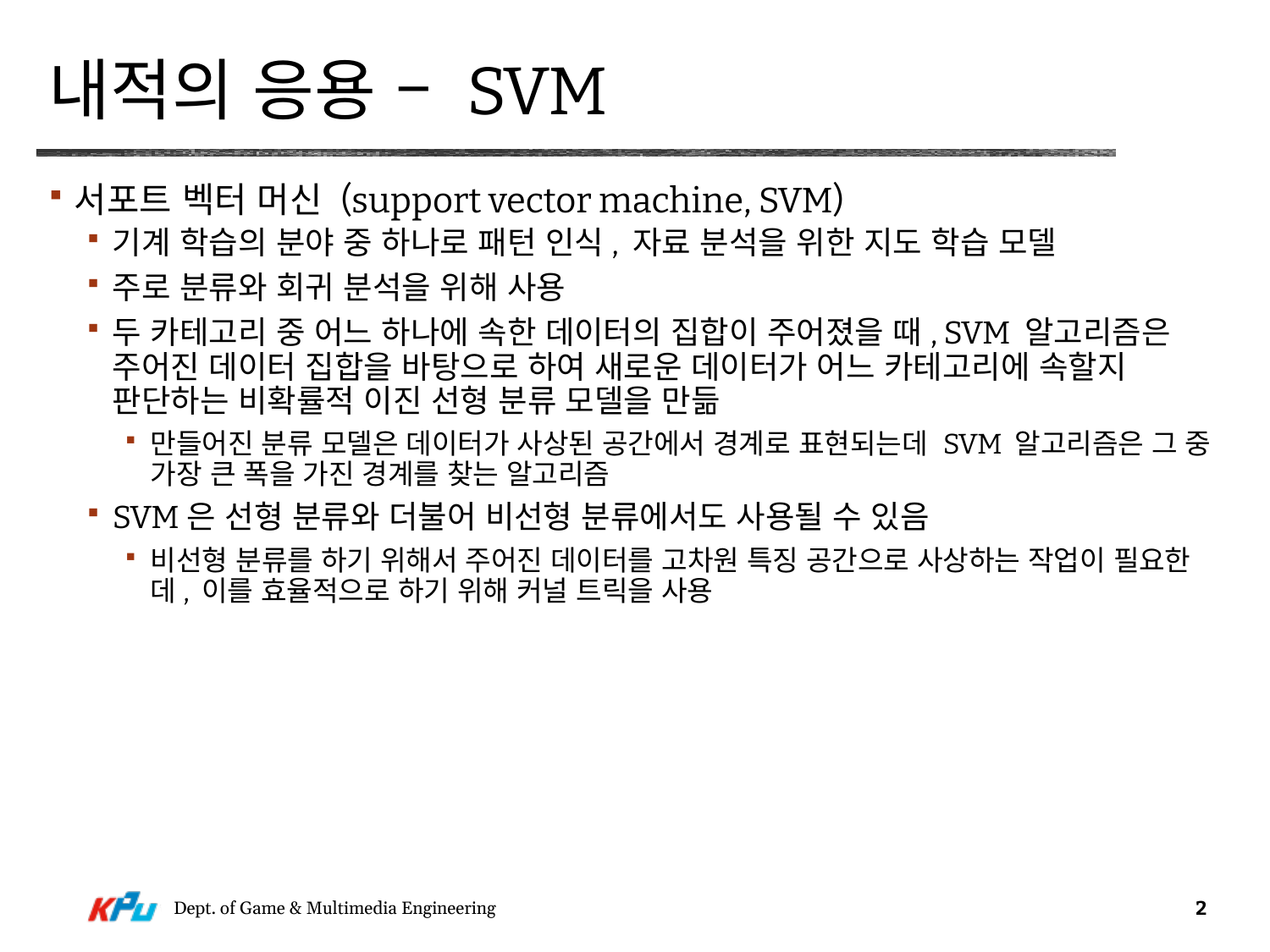

# 내적의 응용 – SVM
서포트 벡터 머신 (support vector machine, SVM)
기계 학습의 분야 중 하나로 패턴 인식, 자료 분석을 위한 지도 학습 모델
주로 분류와 회귀 분석을 위해 사용
두 카테고리 중 어느 하나에 속한 데이터의 집합이 주어졌을 때, SVM 알고리즘은 주어진 데이터 집합을 바탕으로 하여 새로운 데이터가 어느 카테고리에 속할지 판단하는 비확률적 이진 선형 분류 모델을 만듦
만들어진 분류 모델은 데이터가 사상된 공간에서 경계로 표현되는데 SVM 알고리즘은 그 중 가장 큰 폭을 가진 경계를 찾는 알고리즘
SVM은 선형 분류와 더불어 비선형 분류에서도 사용될 수 있음
비선형 분류를 하기 위해서 주어진 데이터를 고차원 특징 공간으로 사상하는 작업이 필요한데, 이를 효율적으로 하기 위해 커널 트릭을 사용

Dept. of Game & Multimedia Engineering
2